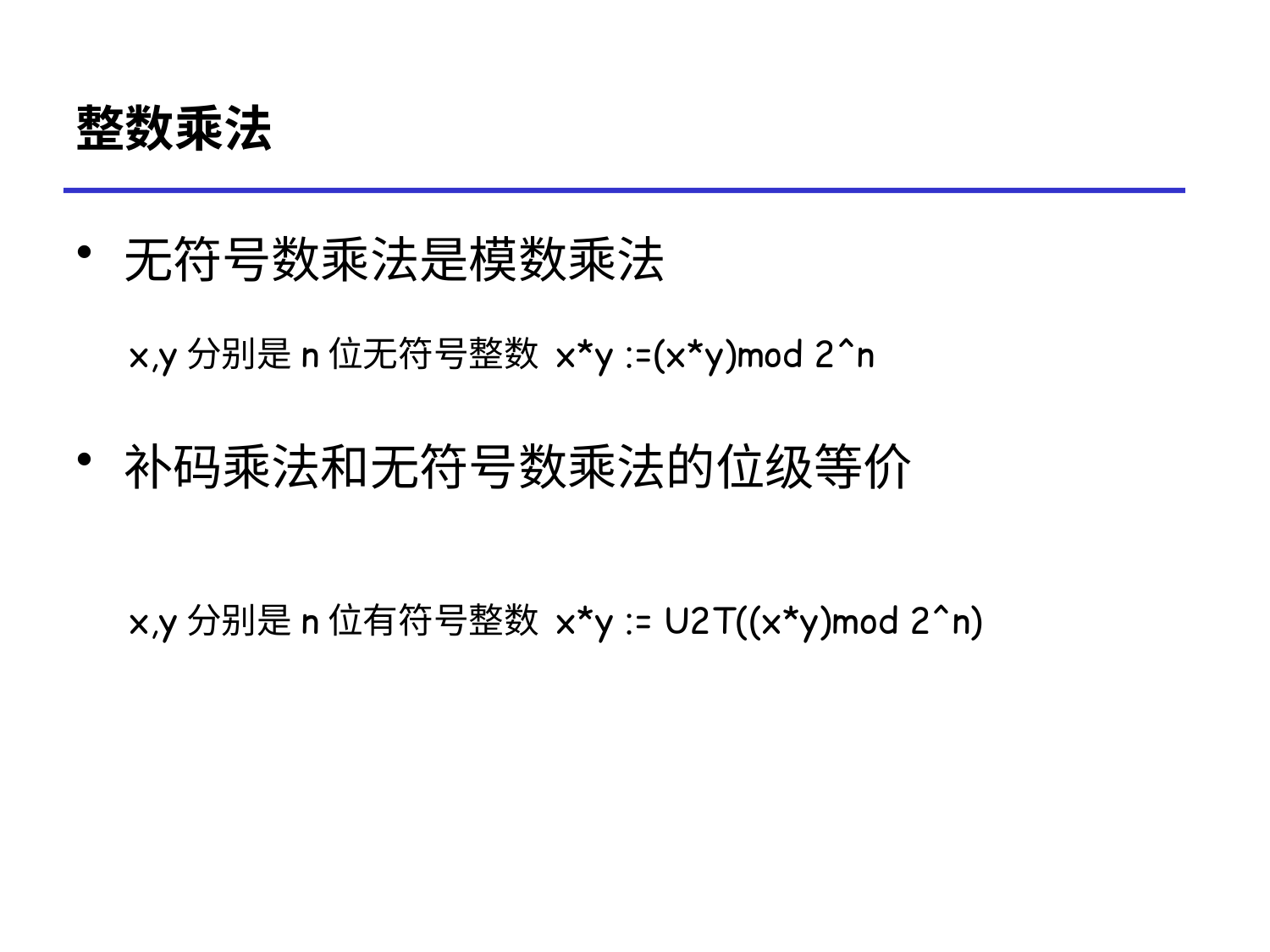

# 整数乘法
无符号数乘法是模数乘法

补码乘法和无符号数乘法的位级等价

x,y分别是n位无符号整数 x*y :=(x*y)mod 2^n
x,y分别是n位有符号整数 x*y := U2T((x*y)mod 2^n)